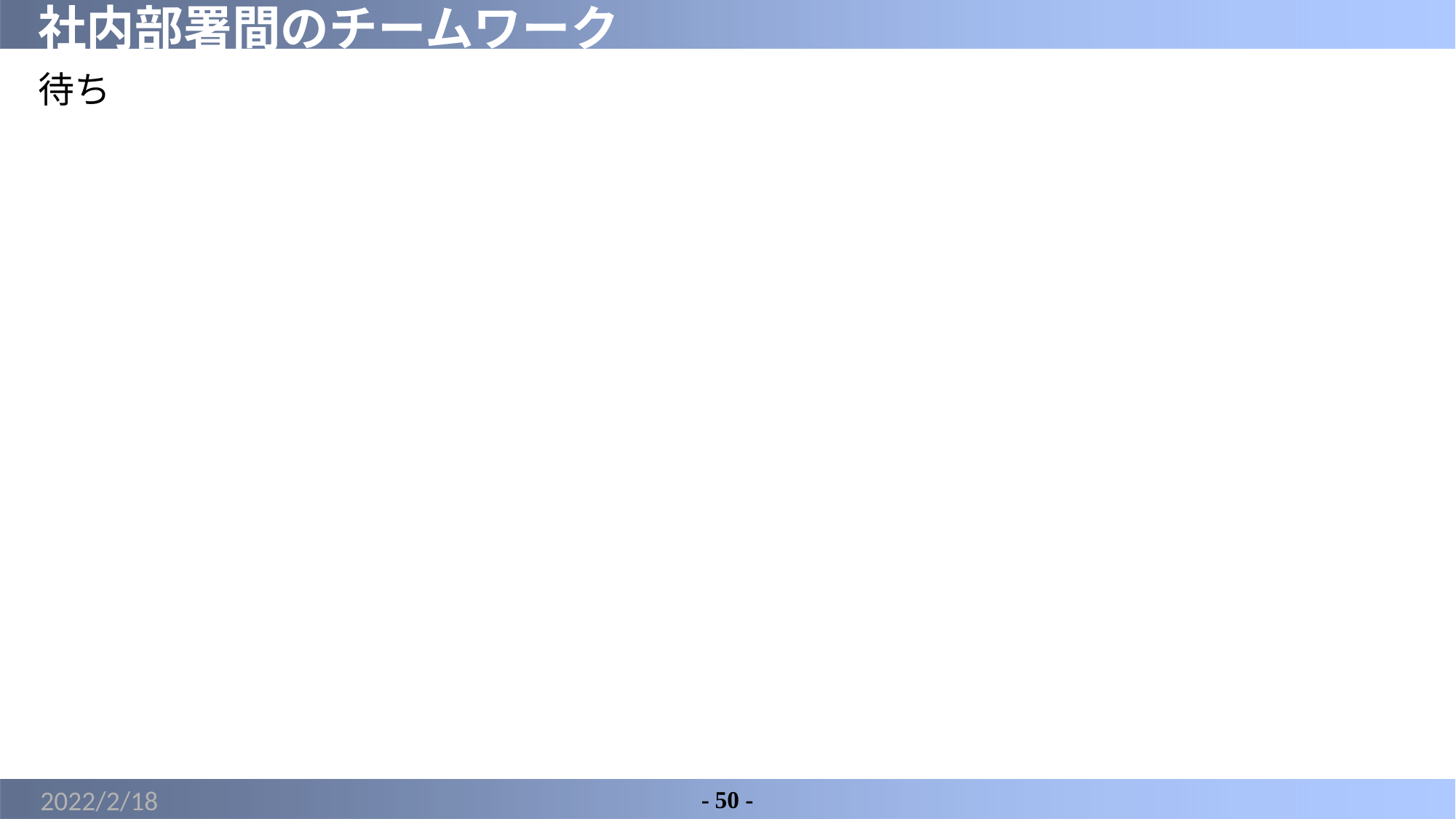

# 社内部署間のチームワーク
待ち
2022/2/18
- 50 -